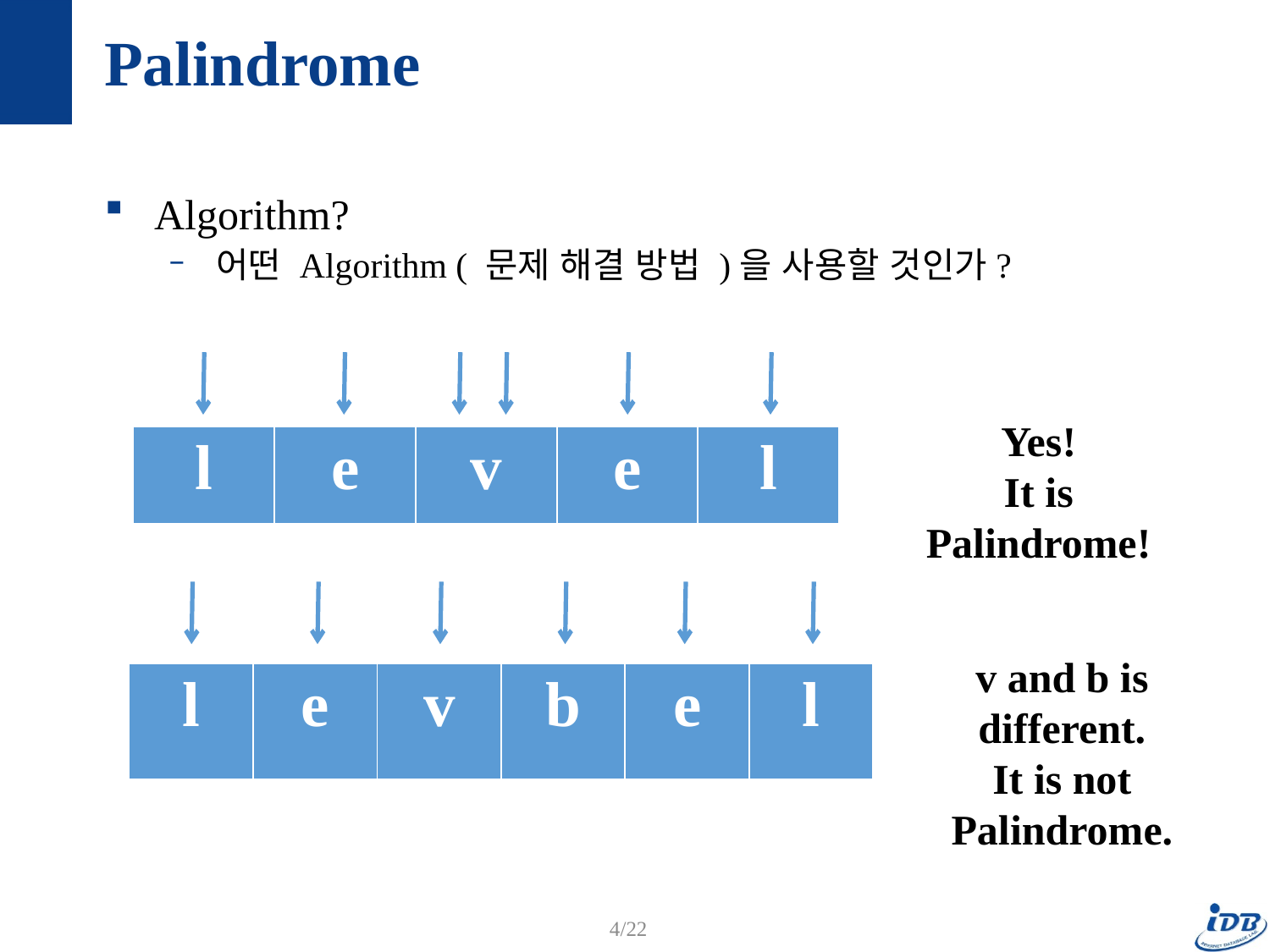

# Palindrome
Algorithm?
어떤 Algorithm ( 문제 해결 방법 )을 사용할 것인가?

Yes!
It is Palindrome!
| l | e | v | e | l |
| --- | --- | --- | --- | --- |
v and b is different.
It is not Palindrome.
| l | e | v | b | e | l |
| --- | --- | --- | --- | --- | --- |
4/22